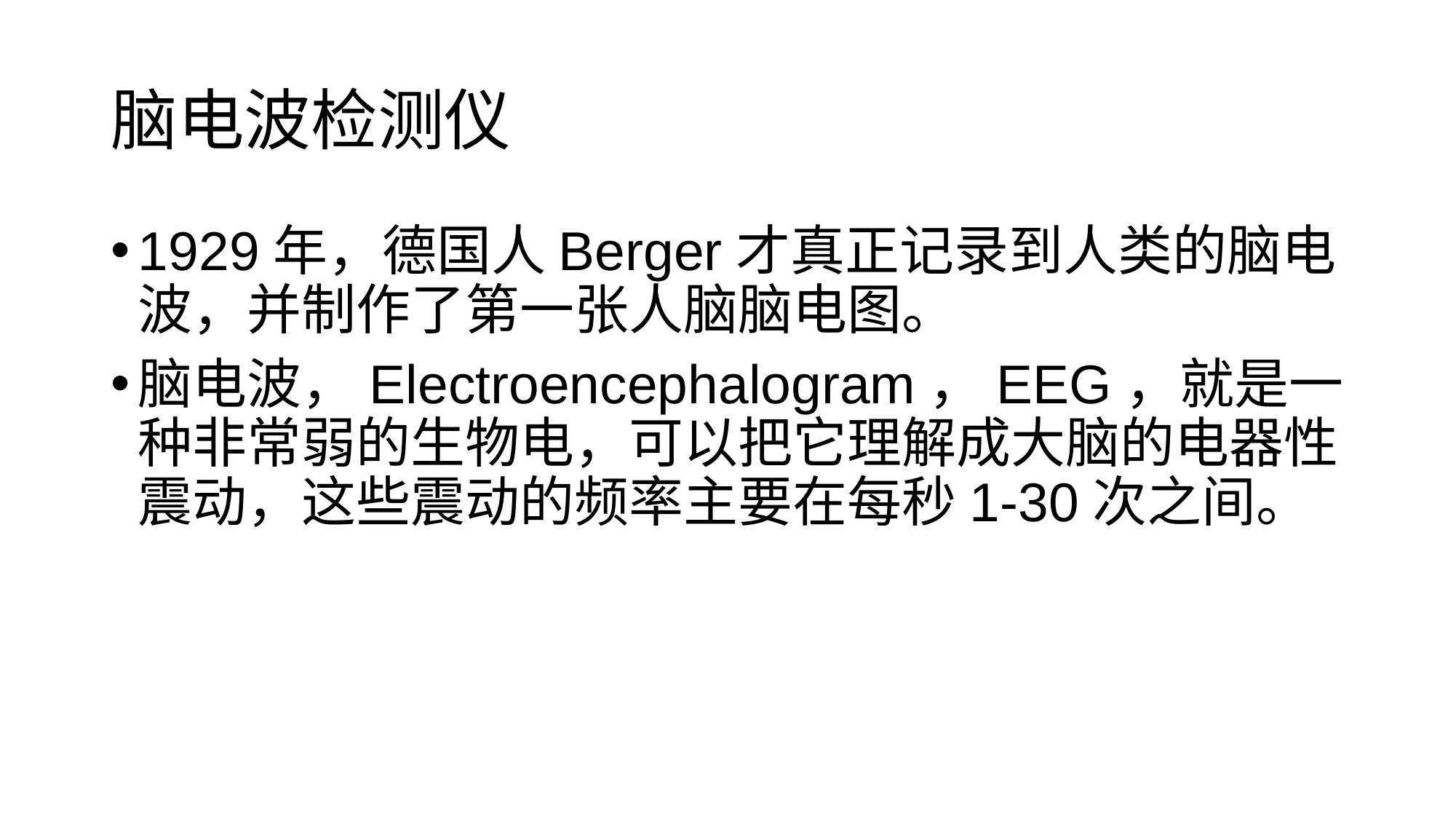

# 脑电波检测仪
1929年，德国人Berger才真正记录到人类的脑电波，并制作了第一张人脑脑电图。
脑电波，Electroencephalogram，EEG，就是一种非常弱的生物电，可以把它理解成大脑的电器性震动，这些震动的频率主要在每秒1-30次之间。